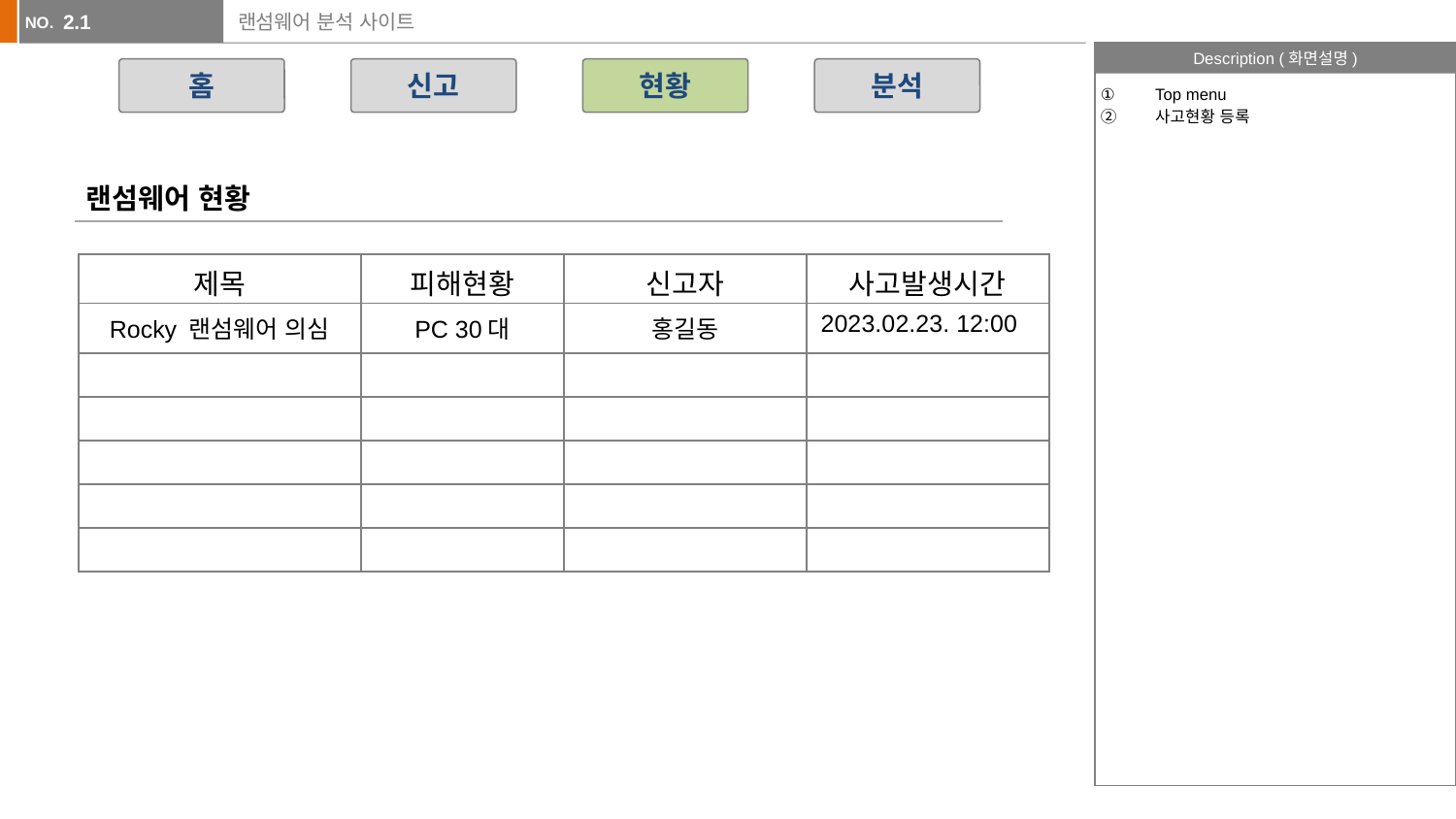

2.1
# 랜섬웨어 분석 사이트
홈
신고
현황
분석
Top menu
사고현황 등록

랜섬웨어 현황
| 제목 | 피해현황 | 신고자 | 사고발생시간 |
| --- | --- | --- | --- |
| Rocky 랜섬웨어 의심 | PC 30대 | 홍길동 | 2023.02.23. 12:00 |
|  |  |  |  |
|  |  |  |  |
|  |  |  |  |
|  |  |  |  |
|  |  |  |  |